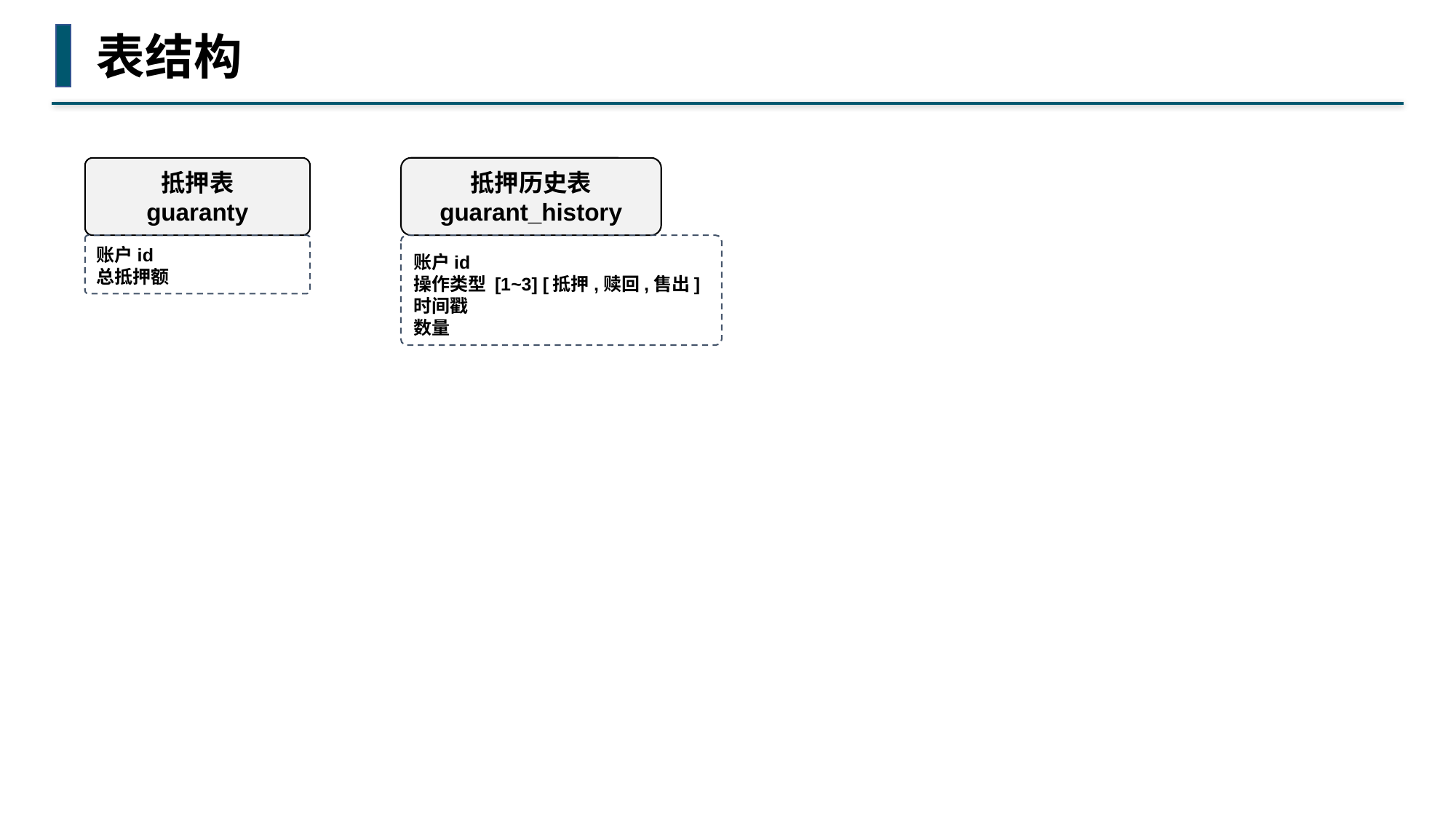

表结构

抵押表
guaranty
抵押历史表
guarant_history
账户id
总抵押额
账户id
操作类型 [1~3] [抵押,赎回,售出]
时间戳
数量